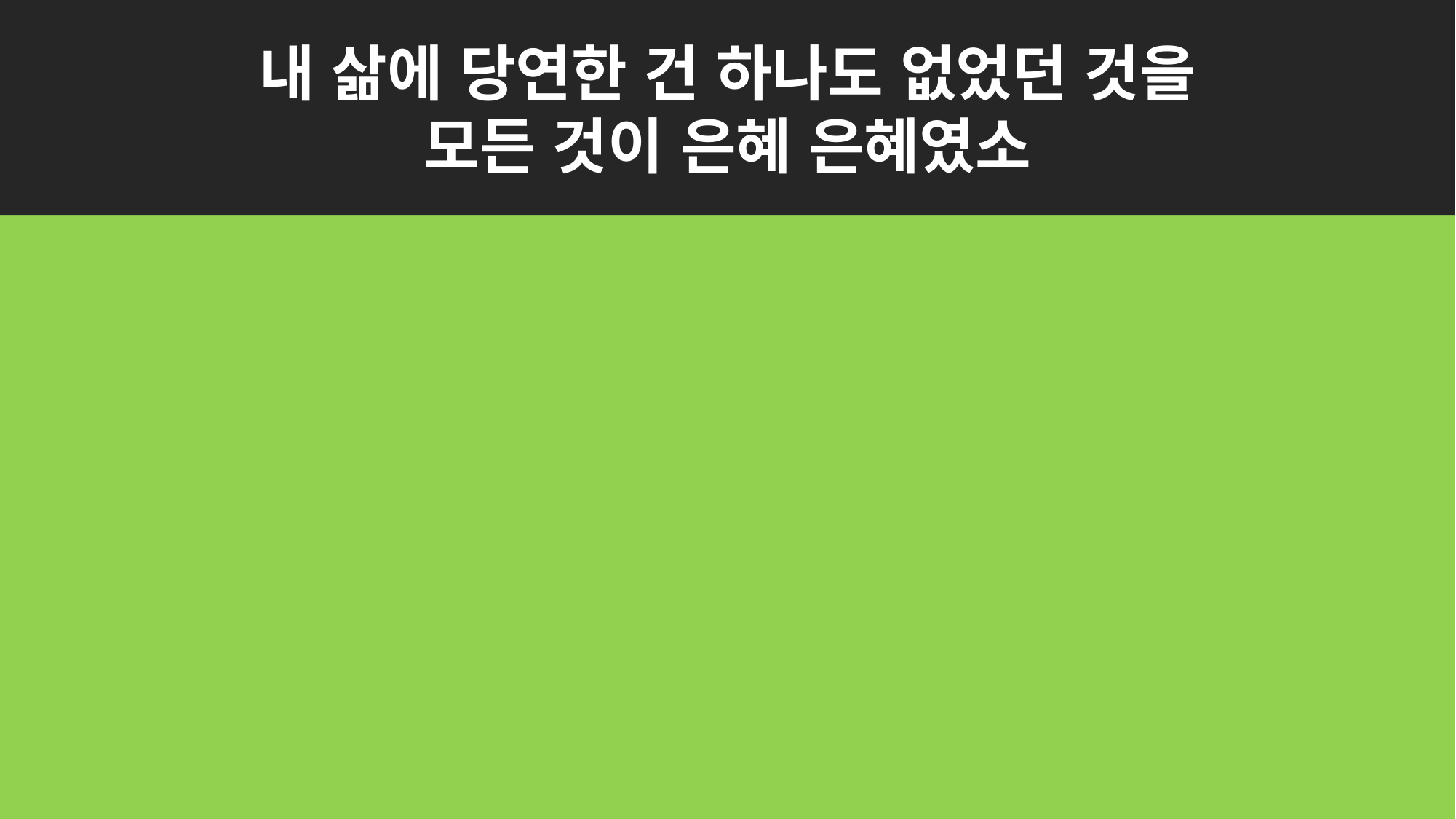

내 삶에 당연한 건 하나도 없었던 것을
모든 것이 은혜 은혜였소